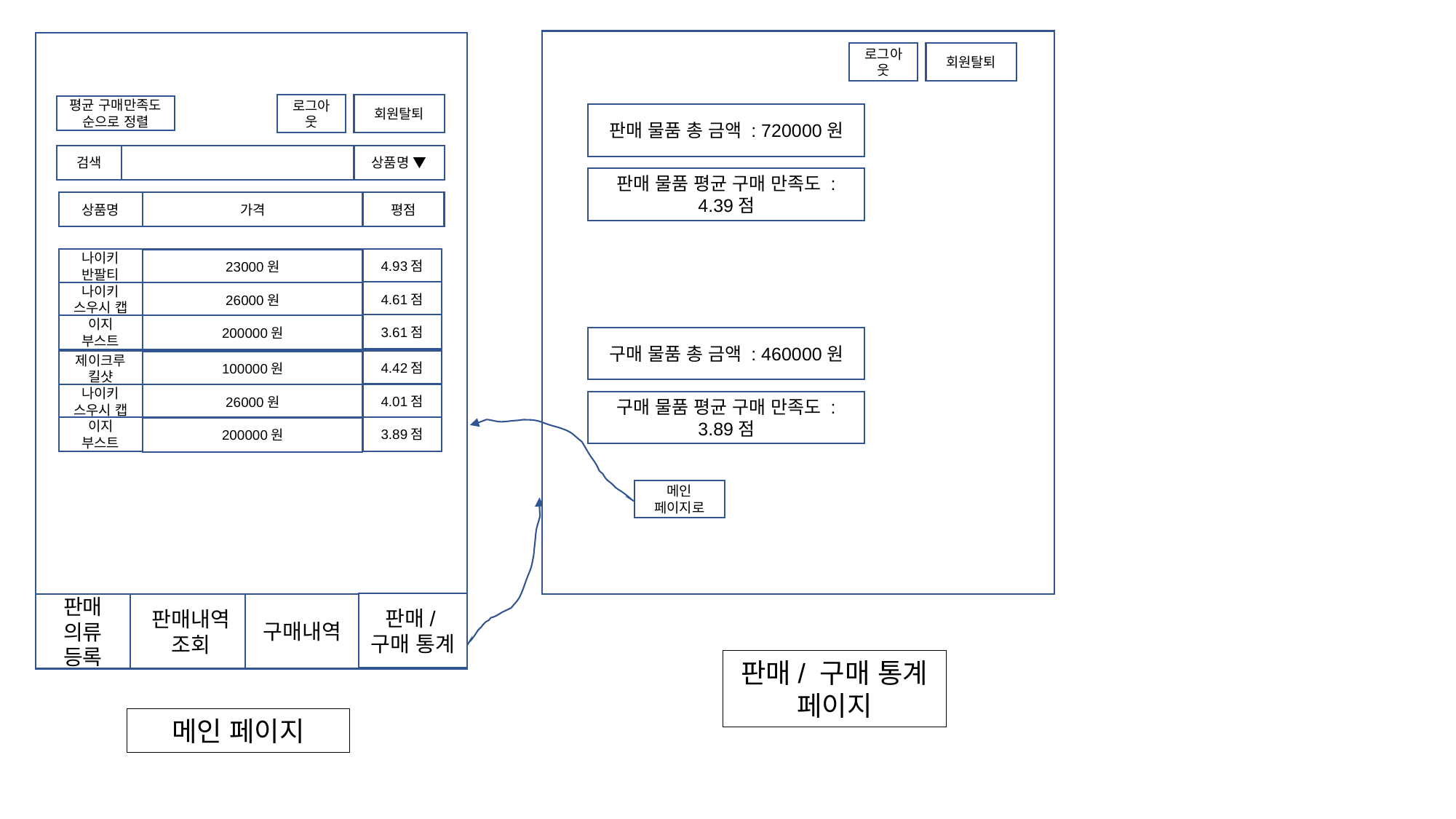

로그아웃
회원탈퇴
로그아웃
회원탈퇴
평균 구매만족도 순으로 정렬
판매 물품 총 금액 : 720000원
검색

상품명 ▼
판매 물품 평균 구매 만족도 : 4.39점
상품명

가격
평점
4.93점
나이키 반팔티

23000원
4.61점
나이키 스우시 캡

26000원
3.61점
이지 부스트

200000원
구매 물품 총 금액 : 460000원
4.42점
제이크루 킬샷

100000원
4.01점
나이키 스우시 캡

26000원
구매 물품 평균 구매 만족도 : 3.89점

3.89점
이지 부스트

200000원
메인 페이지로

판매/구매 통계
구매내역
판매 의류 등록
판매내역 조회
판매/ 구매 통계 페이지
메인 페이지